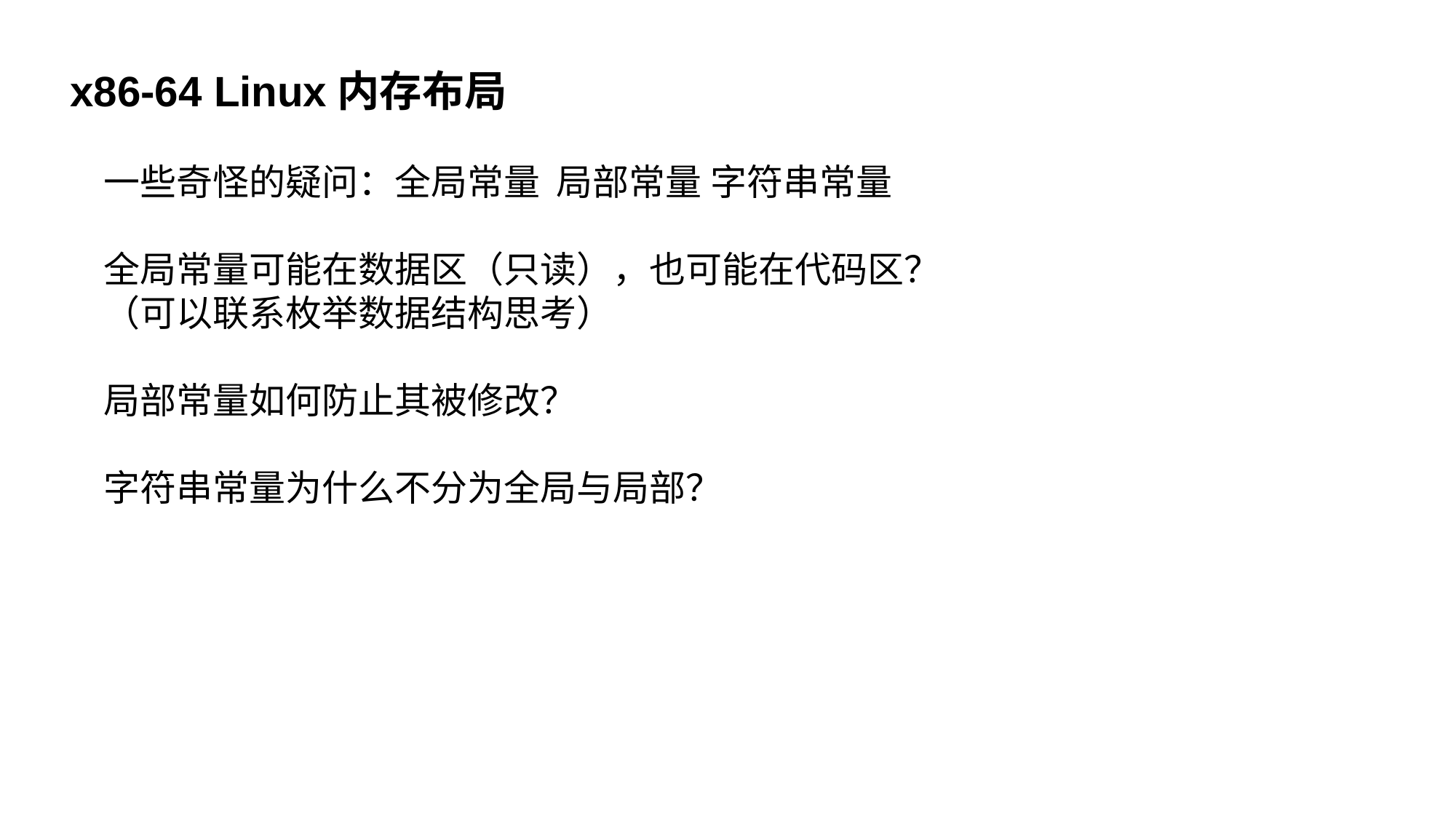

x86-64 Linux内存布局
一些奇怪的疑问：全局常量  局部常量 字符串常量

全局常量可能在数据区（只读），也可能在代码区？
（可以联系枚举数据结构思考）

局部常量如何防止其被修改？

字符串常量为什么不分为全局与局部？